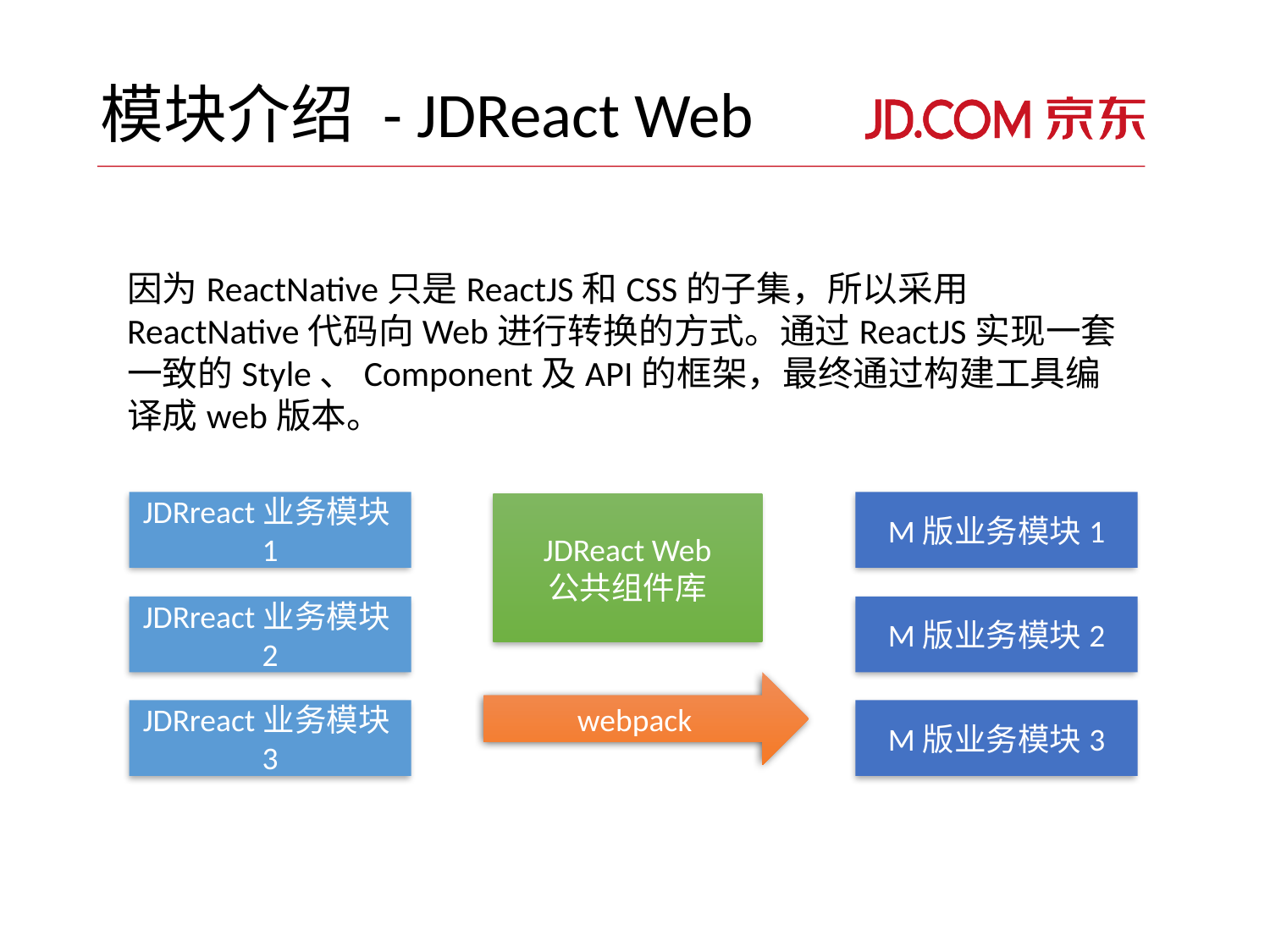

# 模块介绍 - JDReact Web
因为ReactNative只是ReactJS和CSS的子集，所以采用ReactNative代码向Web进行转换的方式。通过ReactJS实现一套一致的Style、Component及API的框架，最终通过构建工具编译成web版本。
M版业务模块1
JDRreact业务模块1
JDReact Web
公共组件库
M版业务模块2
JDRreact业务模块2
webpack
M版业务模块3
JDRreact业务模块3